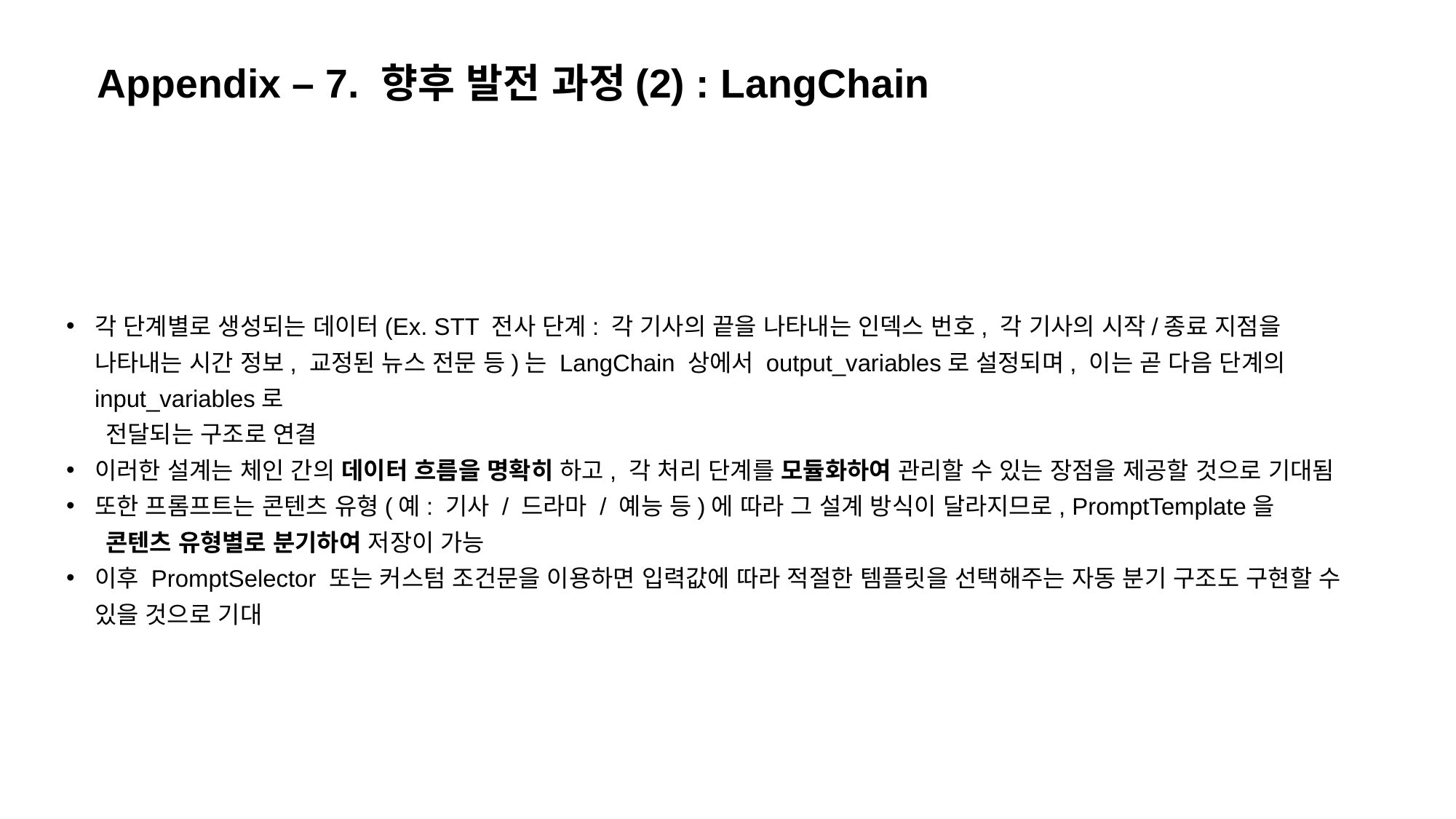

Appendix – 7. 향후 발전 과정(2) : LangChain

각 단계별로 생성되는 데이터(Ex. STT 전사 단계: 각 기사의 끝을 나타내는 인덱스 번호, 각 기사의 시작/종료 지점을 나타내는 시간 정보, 교정된 뉴스 전문 등)는 LangChain 상에서 output_variables로 설정되며, 이는 곧 다음 단계의 input_variables로
     전달되는 구조로 연결
이러한 설계는 체인 간의 데이터 흐름을 명확히 하고, 각 처리 단계를 모듈화하여 관리할 수 있는 장점을 제공할 것으로 기대됨
또한 프롬프트는 콘텐츠 유형(예: 기사 / 드라마 / 예능 등)에 따라 그 설계 방식이 달라지므로, PromptTemplate을
     콘텐츠 유형별로 분기하여 저장이 가능
이후 PromptSelector 또는 커스텀 조건문을 이용하면 입력값에 따라 적절한 템플릿을 선택해주는 자동 분기 구조도 구현할 수 있을 것으로 기대